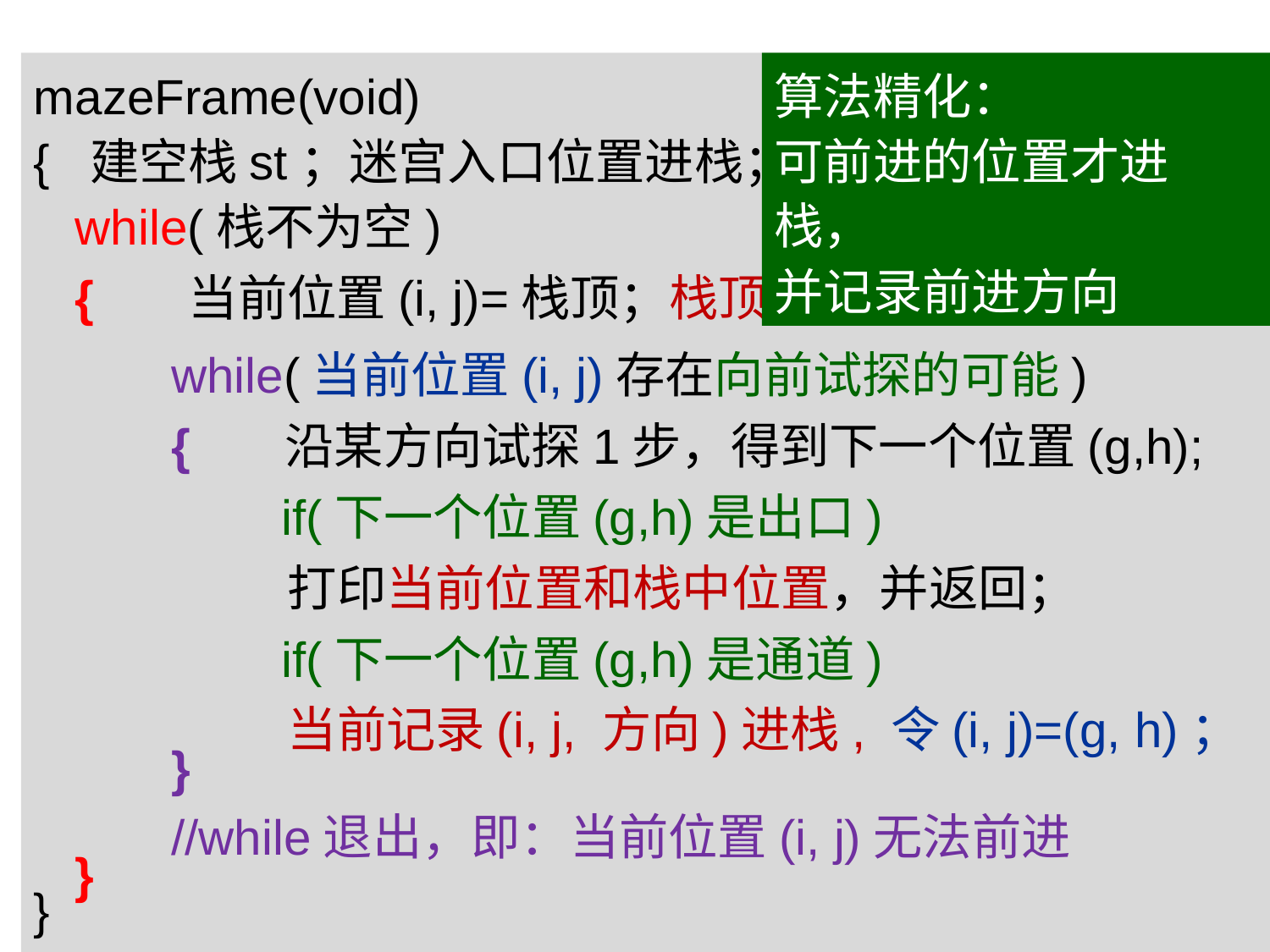

mazeFrame(void)
{  建空栈st；迷宫入口位置进栈；
   while(栈不为空)
   {      当前位置(i, j)=栈顶；栈顶出栈；
          while(当前位置(i, j)存在向前试探的可能)
          {      沿某方向试探1步，得到下一个位置(g,h);
                  if(下一个位置(g,h)是出口)
                      打印当前位置和栈中位置，并返回；
                  if(下一个位置(g,h)是通道)
                      当前记录(i, j, 方向)进栈, 令(i, j)=(g, h)；
          }
          //while退出，即：当前位置(i, j)无法前进
   }
}
算法精化：
可前进的位置才进栈，
并记录前进方向